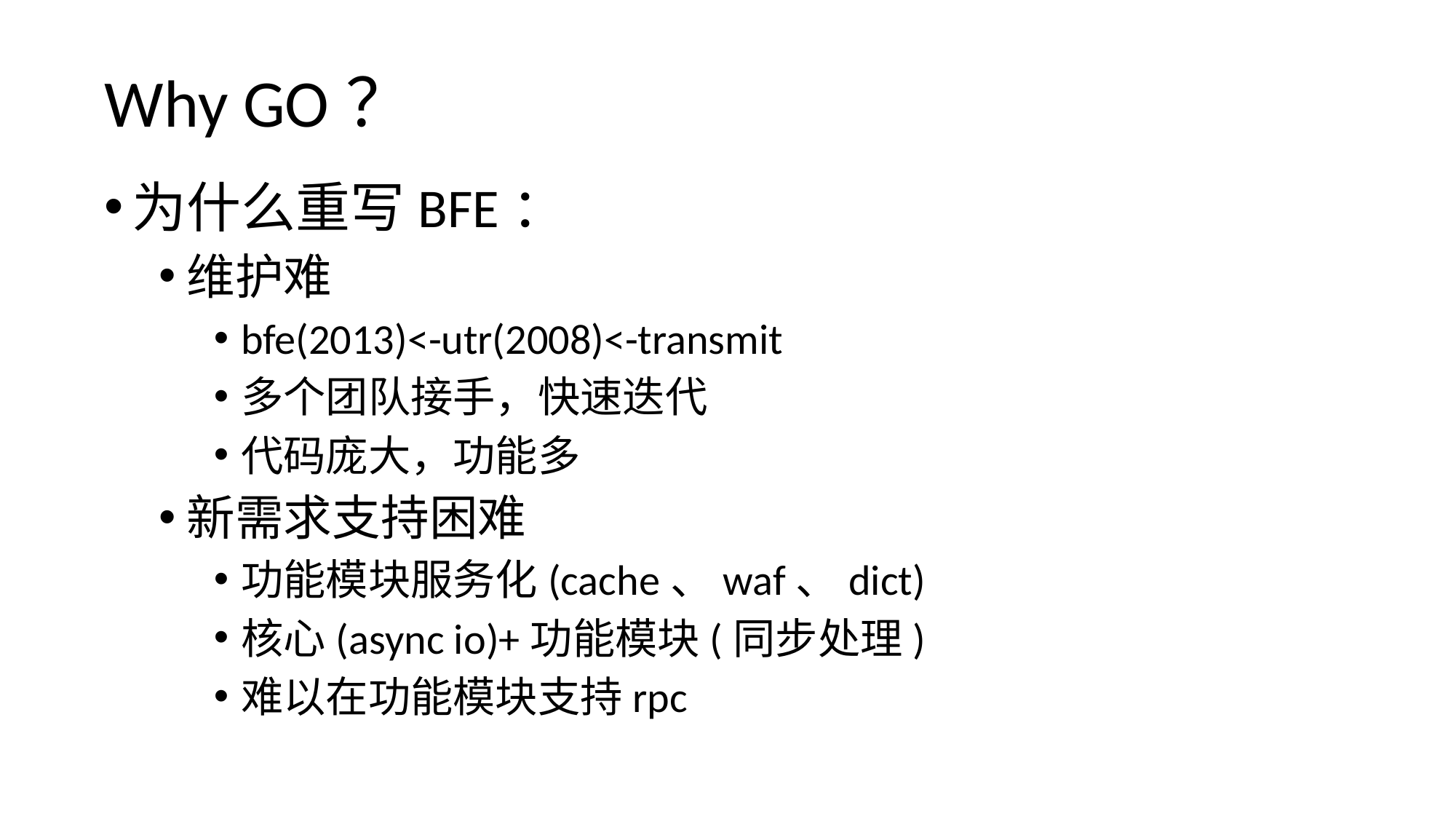

# Why GO？
为什么重写BFE：
维护难
bfe(2013)<-utr(2008)<-transmit
多个团队接手，快速迭代
代码庞大，功能多
新需求支持困难
功能模块服务化(cache、waf、dict)
核心(async io)+功能模块(同步处理)
难以在功能模块支持rpc